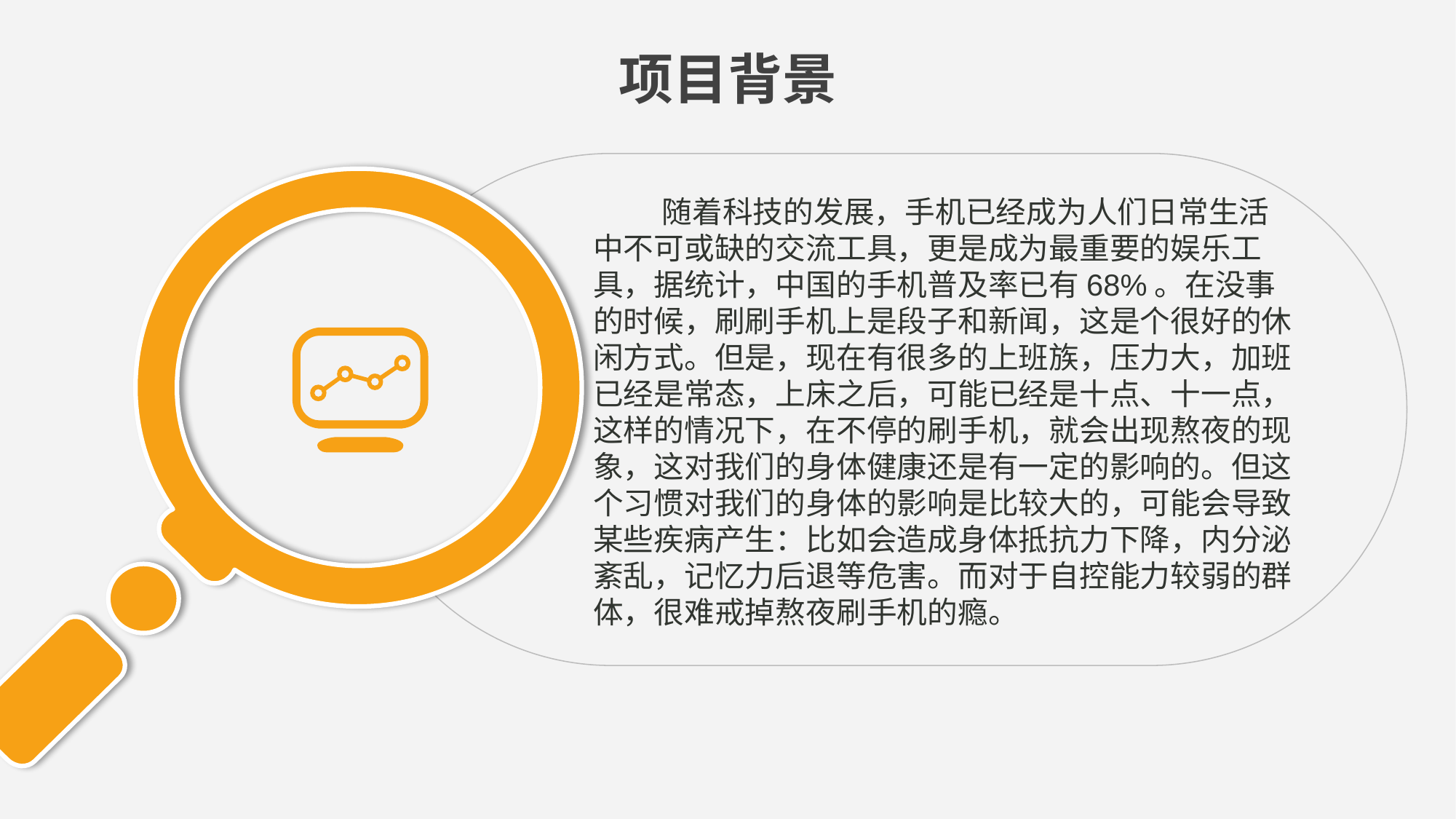

项目背景

 随着科技的发展，手机已经成为人们日常生活中不可或缺的交流工具，更是成为最重要的娱乐工具，据统计，中国的手机普及率已有68%。在没事的时候，刷刷手机上是段子和新闻，这是个很好的休闲方式。但是，现在有很多的上班族，压力大，加班已经是常态，上床之后，可能已经是十点、十一点，这样的情况下，在不停的刷手机，就会出现熬夜的现象，这对我们的身体健康还是有一定的影响的。但这个习惯对我们的身体的影响是比较大的，可能会导致某些疾病产生：比如会造成身体抵抗力下降，内分泌紊乱，记忆力后退等危害。而对于自控能力较弱的群体，很难戒掉熬夜刷手机的瘾。